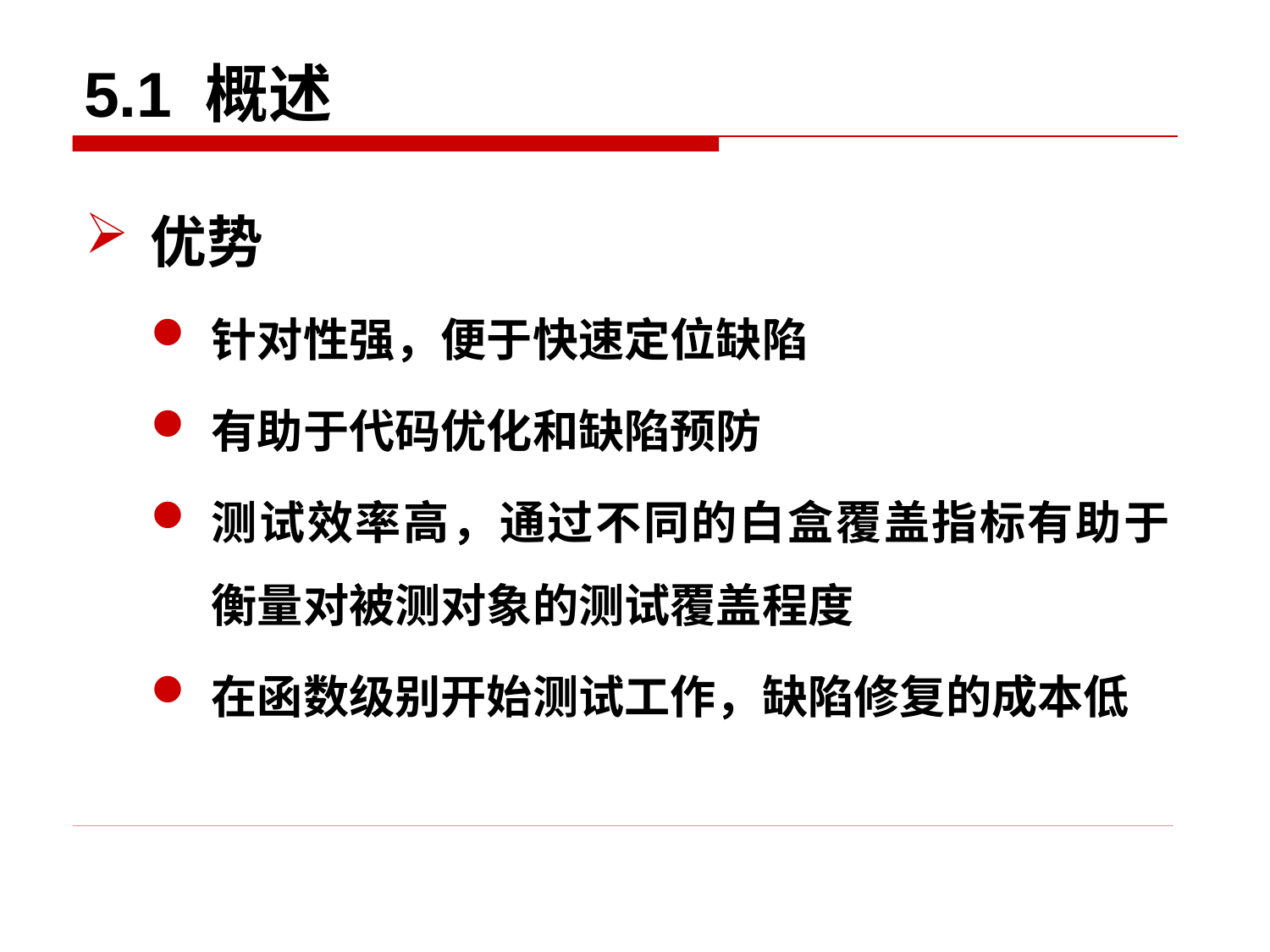

# 5.1 概述
优势
针对性强，便于快速定位缺陷
有助于代码优化和缺陷预防
测试效率高，通过不同的白盒覆盖指标有助于衡量对被测对象的测试覆盖程度
在函数级别开始测试工作，缺陷修复的成本低